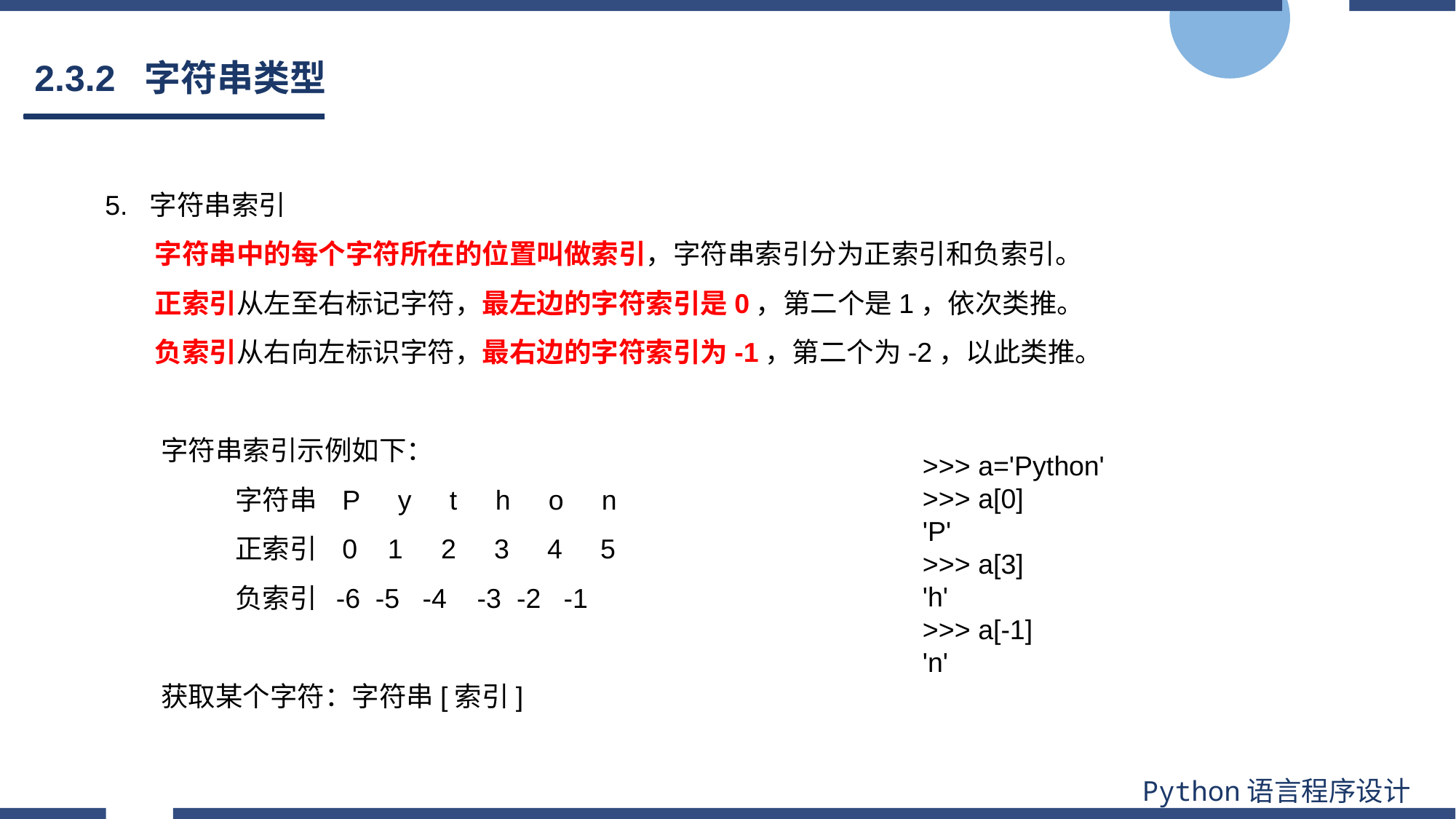

# 2.3.2  字符串类型
5.  字符串索引
       字符串中的每个字符所在的位置叫做索引，字符串索引分为正索引和负索引。
       正索引从左至右标记字符，最左边的字符索引是0，第二个是1，依次类推。
       负索引从右向左标识字符，最右边的字符索引为-1，第二个为-2，以此类推。

        字符串索引示例如下：
                    字符串   P     y     t     h     o     n
                    正索引   0    1     2     3     4     5
                    负索引  -6  -5   -4    -3  -2   -1

        获取某个字符：字符串[索引]
>>> a='Python'
>>> a[0]
'P'
>>> a[3]
'h'
>>> a[-1]
'n'